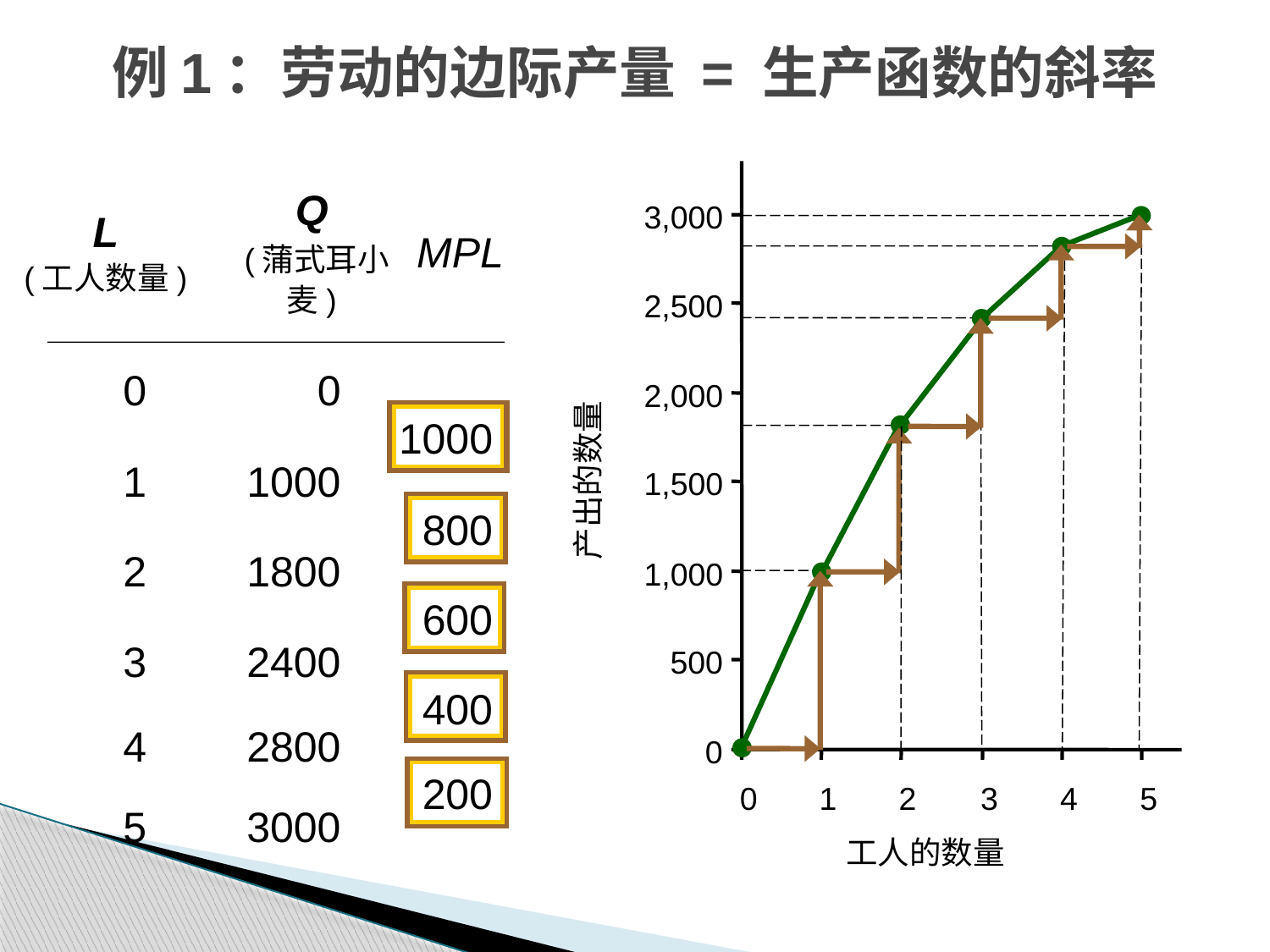

例1：劳动的边际产量 = 生产函数的斜率

3,000

2,500

2,000

产出的数量
1,500

1,000

500

0

0
1
2
3
4
5
工人的数量

L
(工人数量)

Q
 (蒲式耳小麦)

MPL

MPL equals the
slope of the production function.
Notice that
MPL diminishes
as L increases.
This explains why the production function gets flatter
as L increases.

0

0

1000

1

1000

800

2

1800

600

3

2400

400

4

2800

200

5

3000